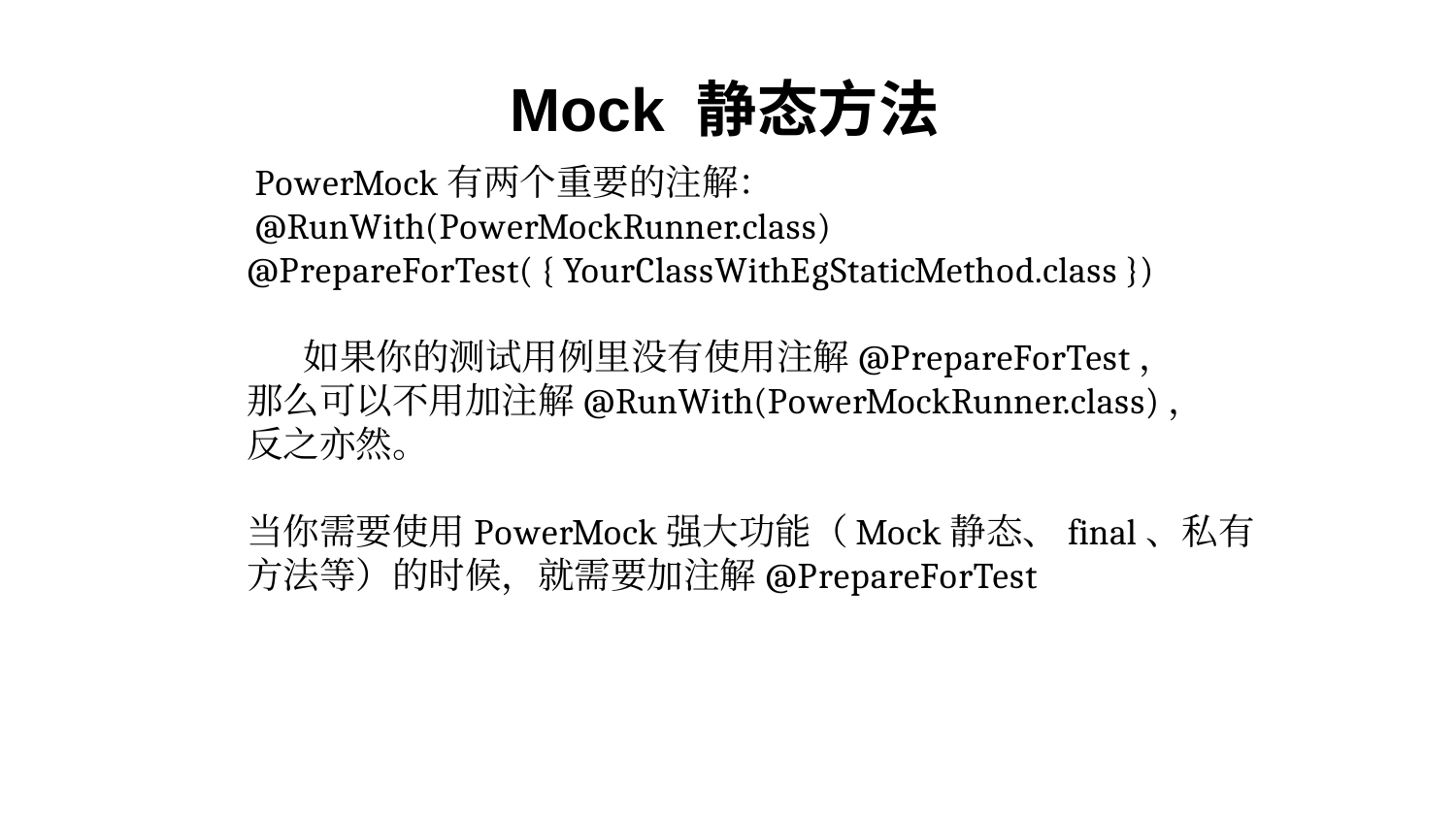

Mock 静态方法
 PowerMock有两个重要的注解：
 @RunWith(PowerMockRunner.class)
@PrepareForTest( { YourClassWithEgStaticMethod.class })

      如果你的测试用例里没有使用注解@PrepareForTest，
那么可以不用加注解@RunWith(PowerMockRunner.class)，
反之亦然。

当你需要使用PowerMock强大功能（Mock静态、final、私有方法等）的时候，就需要加注解@PrepareForTest